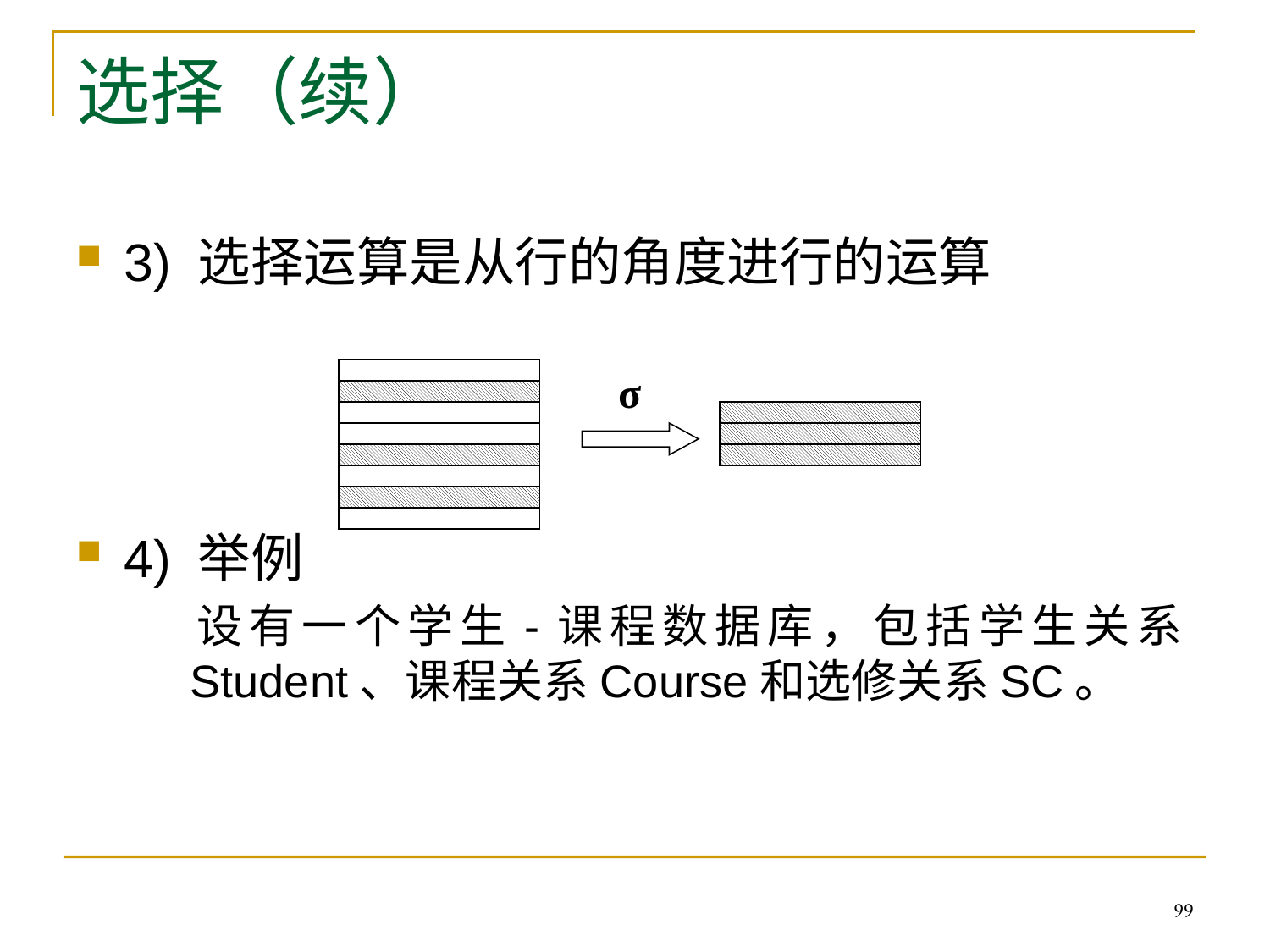

# 选择（续）
3) 选择运算是从行的角度进行的运算

4) 举例
	设有一个学生-课程数据库，包括学生关系Student、课程关系Course和选修关系SC。

σ

99